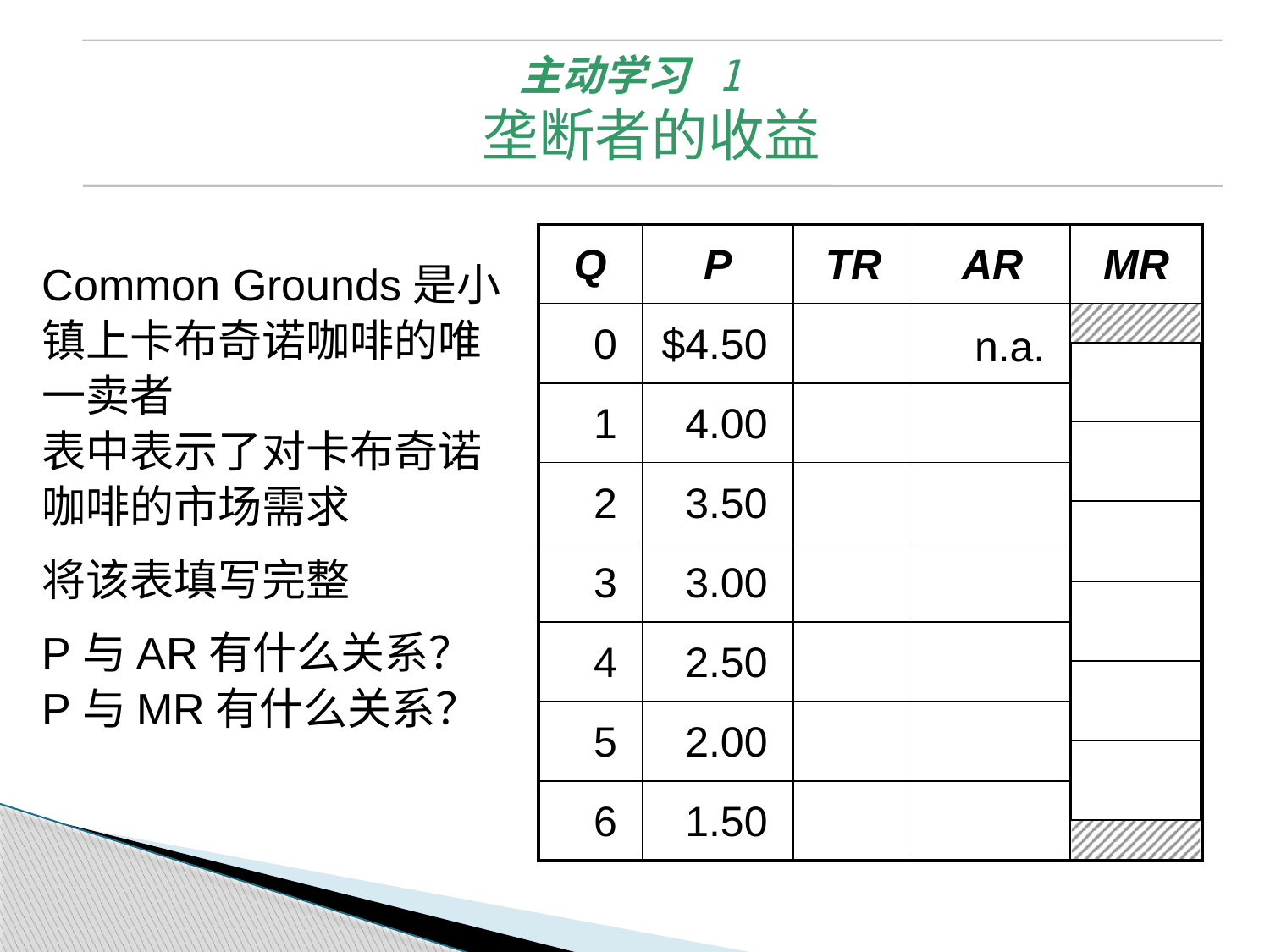

主动学习  1
垄断者的收益

| Q | P | TR | AR | MR |
| --- | --- | --- | --- | --- |
| 0 | $4.50 |  |  |  |
| 1 | 4.00 |  |  |  |
| 2 | 3.50 |  |  |  |
| 3 | 3.00 |  |  |  |
| 4 | 2.50 |  |  |  |
| 5 | 2.00 |  |  |  |
| 6 | 1.50 |  |  |  |
Common Grounds是小镇上卡布奇诺咖啡的唯一卖者
表中表示了对卡布奇诺咖啡的市场需求
将该表填写完整
P与AR有什么关系？P与MR有什么关系？
n.a.